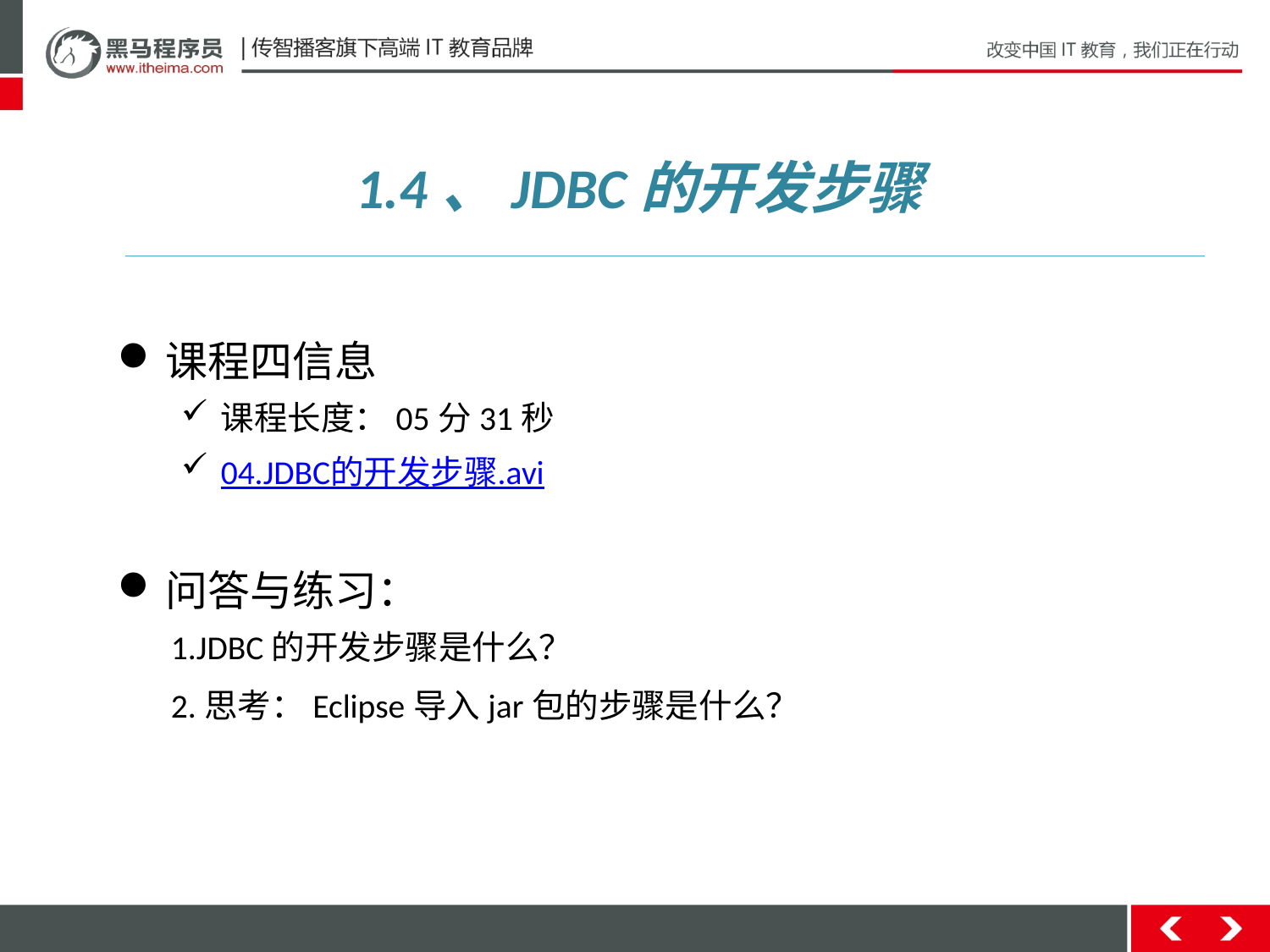

1.4、JDBC的开发步骤

课程四信息
课程长度：05分31秒
04.JDBC的开发步骤.avi

问答与练习：
       1.JDBC的开发步骤是什么？
       2.思考：Eclipse导入jar包的步骤是什么？